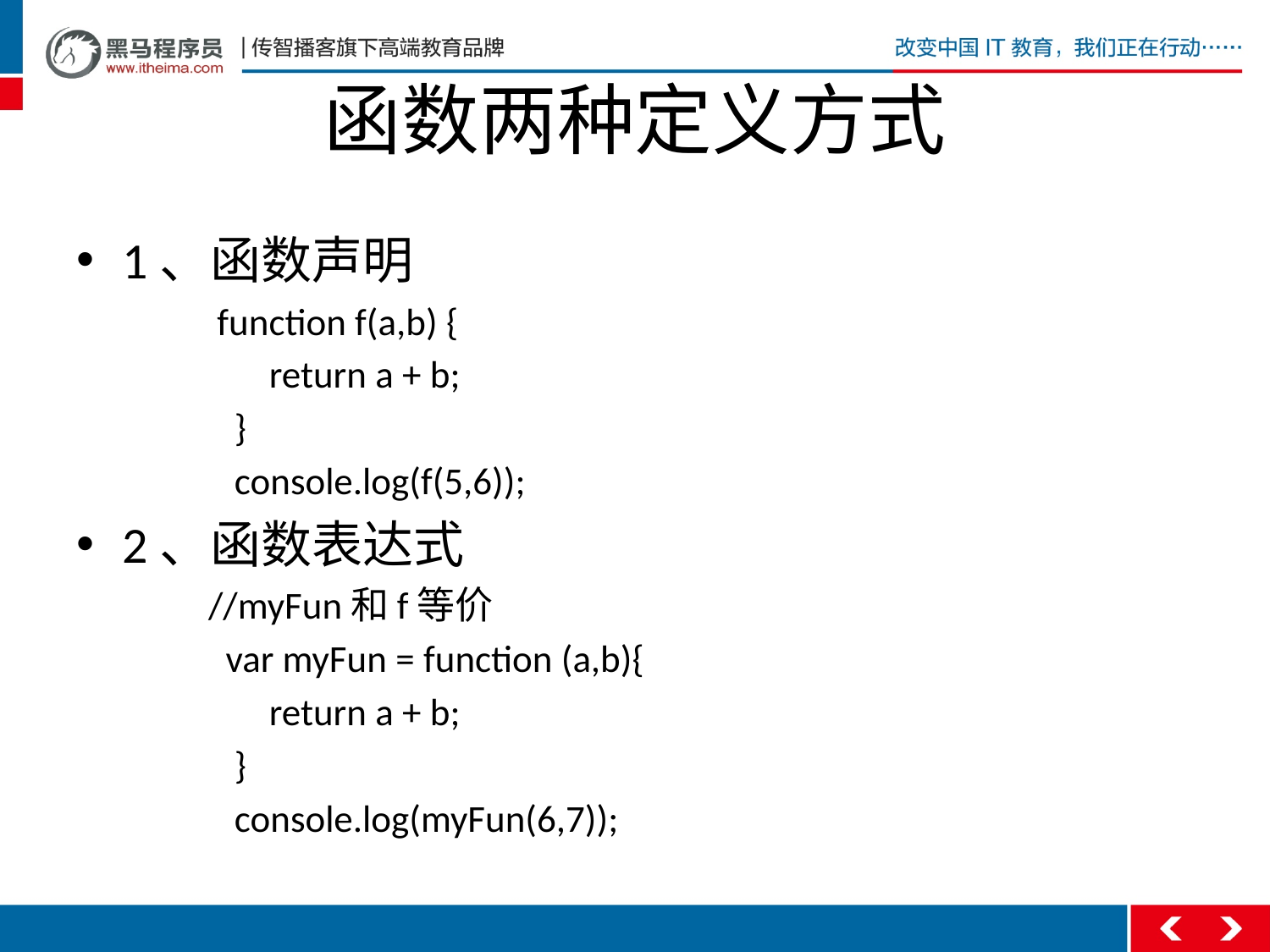

# 函数两种定义方式
1、函数声明
  function f(a,b) {
        return a + b;
    }
    console.log(f(5,6));
2、函数表达式
 //myFun和f等价
   var myFun = function (a,b){
        return a + b;
    }
    console.log(myFun(6,7));